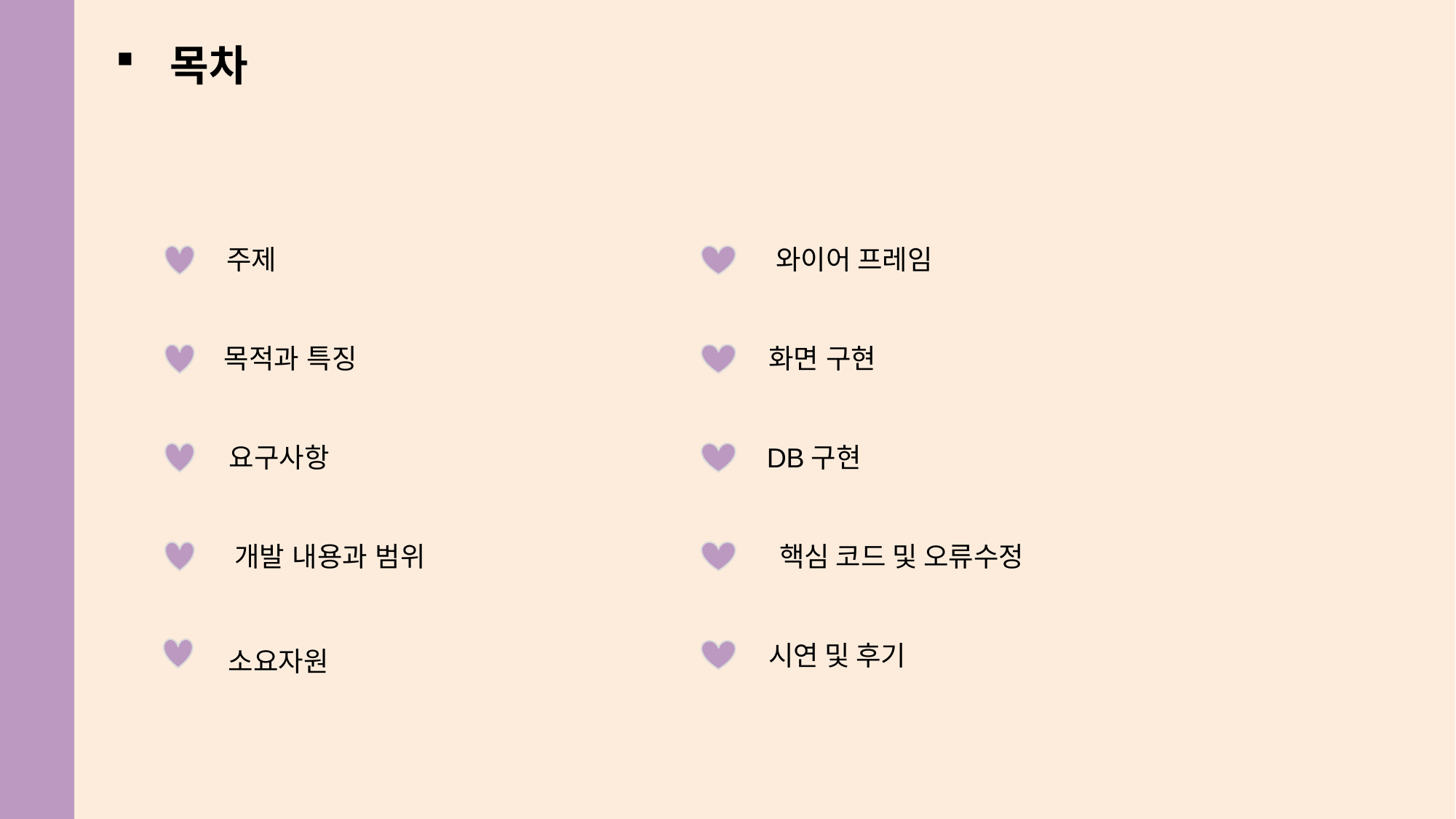

목차
와이어 프레임

화면 구현

DB구현
핵심 코드 및 오류수정
시연 및 후기
주제

목적과 특징

요구사항
개발 내용과 범위

소요자원